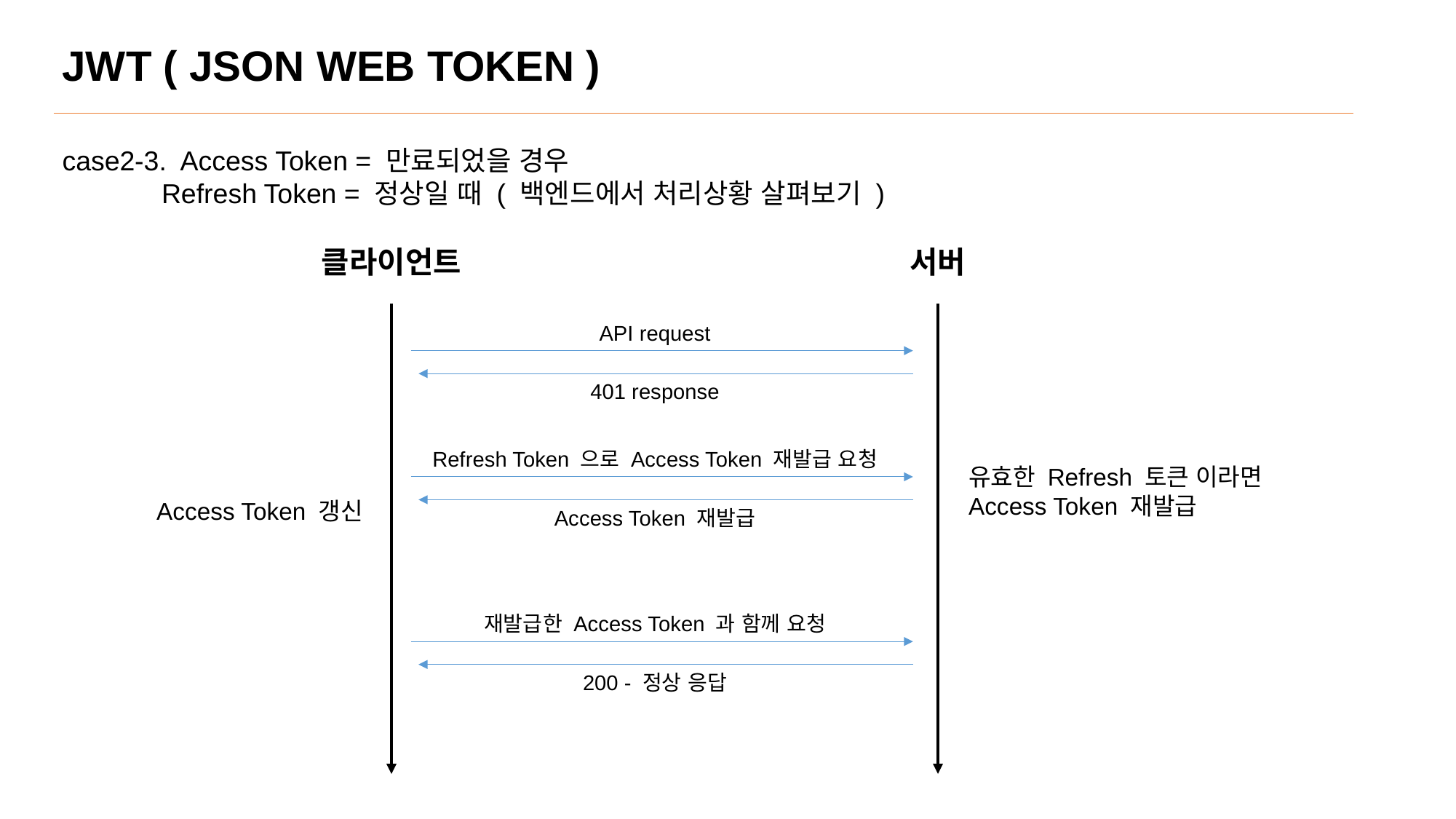

JWT ( JSON WEB TOKEN )
case2-3.  Access Token = 만료되었을 경우
             Refresh Token = 정상일 때 ( 백엔드에서 처리상황 살펴보기 )
클라이언트
서버
API request
401 response
Refresh Token 으로 Access Token 재발급 요청
유효한 Refresh 토큰 이라면
Access Token 재발급
Access Token 갱신
Access Token 재발급
재발급한 Access Token 과 함께 요청
200 - 정상 응답